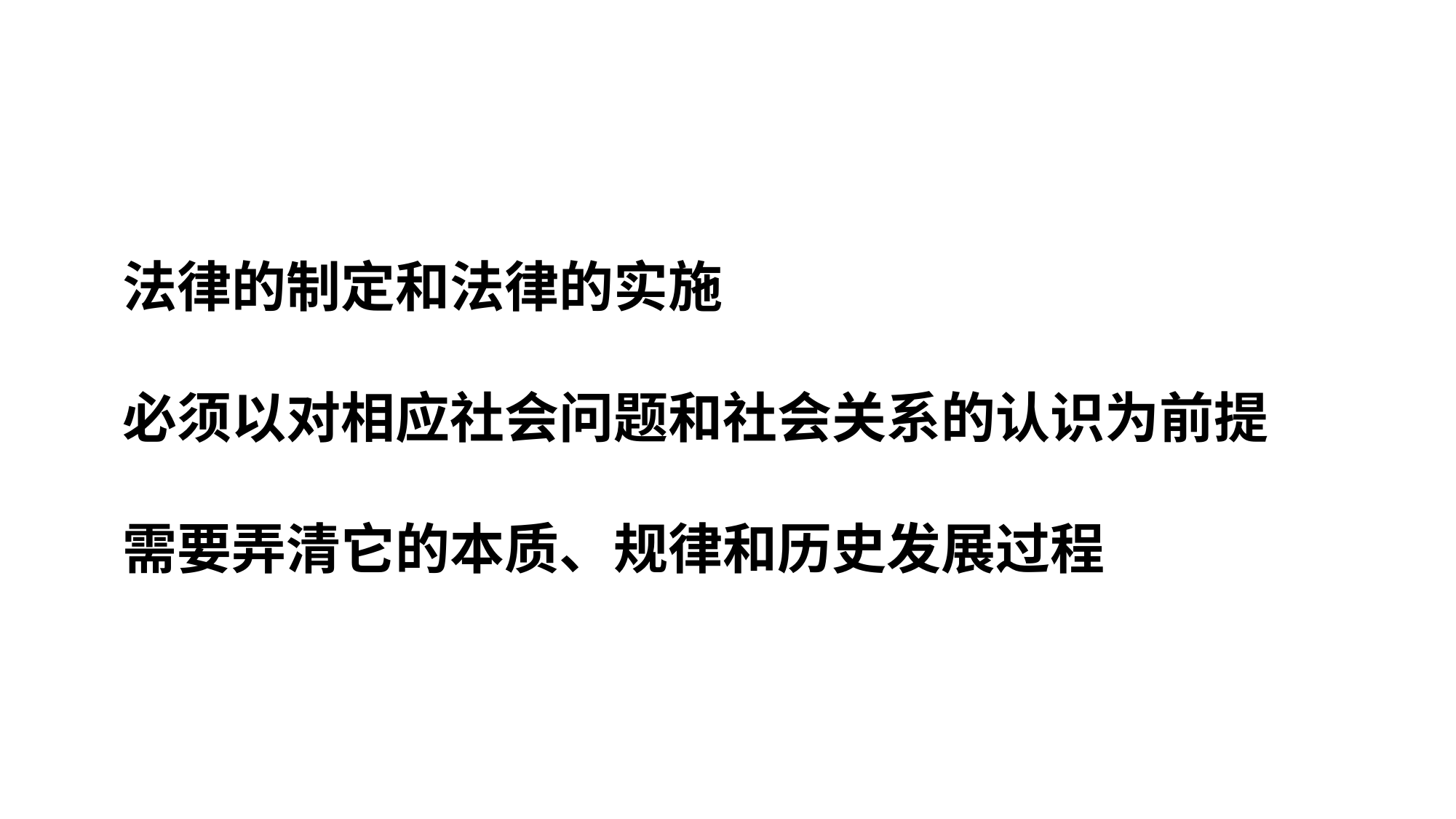

法律的制定和法律的实施
必须以对相应社会问题和社会关系的认识为前提
需要弄清它的本质、规律和历史发展过程